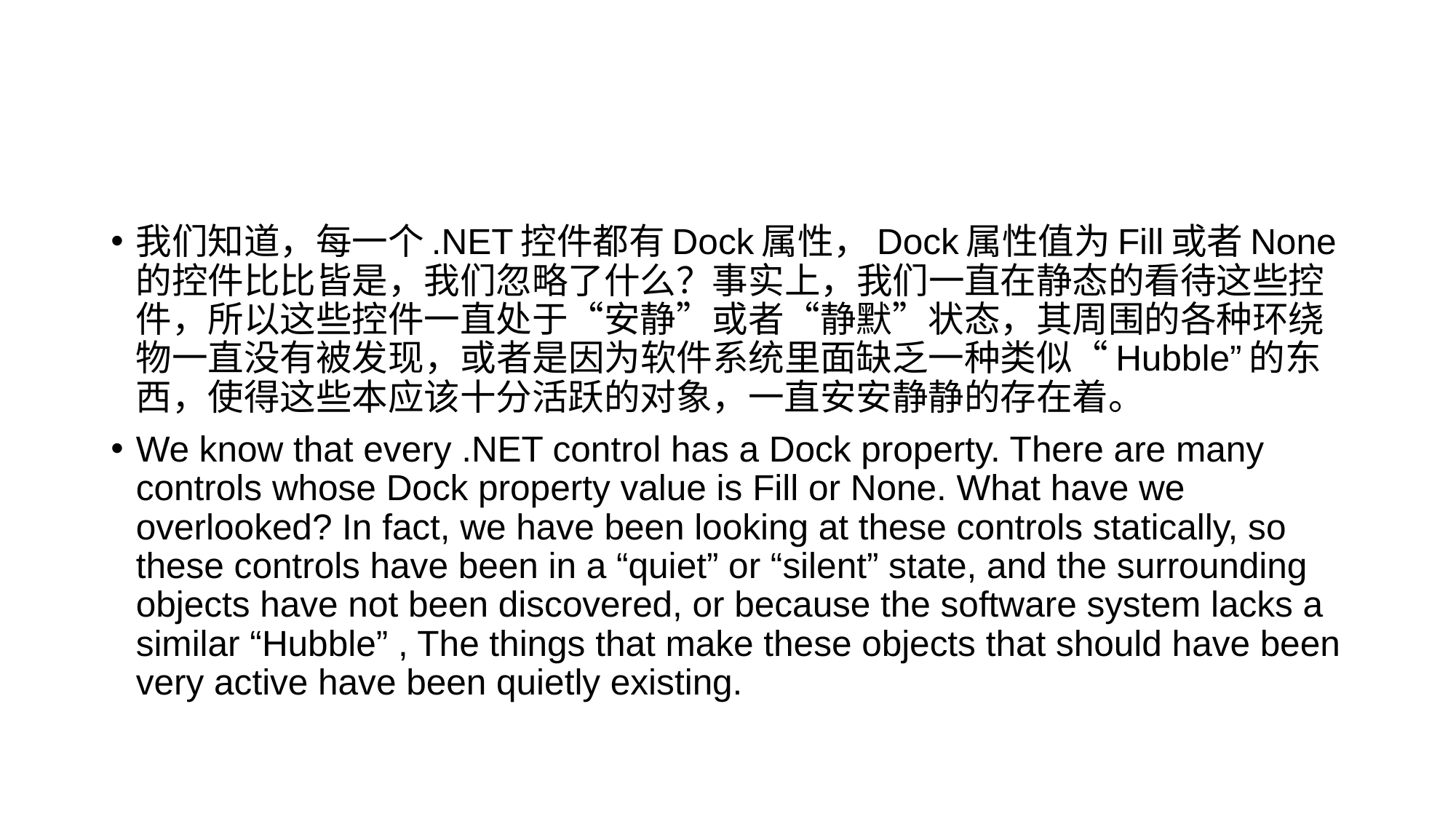

#
我们知道，每一个.NET控件都有Dock属性，Dock属性值为Fill或者None的控件比比皆是，我们忽略了什么？事实上，我们一直在静态的看待这些控件，所以这些控件一直处于“安静”或者“静默”状态，其周围的各种环绕物一直没有被发现，或者是因为软件系统里面缺乏一种类似“Hubble”的东西，使得这些本应该十分活跃的对象，一直安安静静的存在着。
We know that every .NET control has a Dock property. There are many controls whose Dock property value is Fill or None. What have we overlooked? In fact, we have been looking at these controls statically, so these controls have been in a “quiet” or “silent” state, and the surrounding objects have not been discovered, or because the software system lacks a similar “Hubble” , The things that make these objects that should have been very active have been quietly existing.